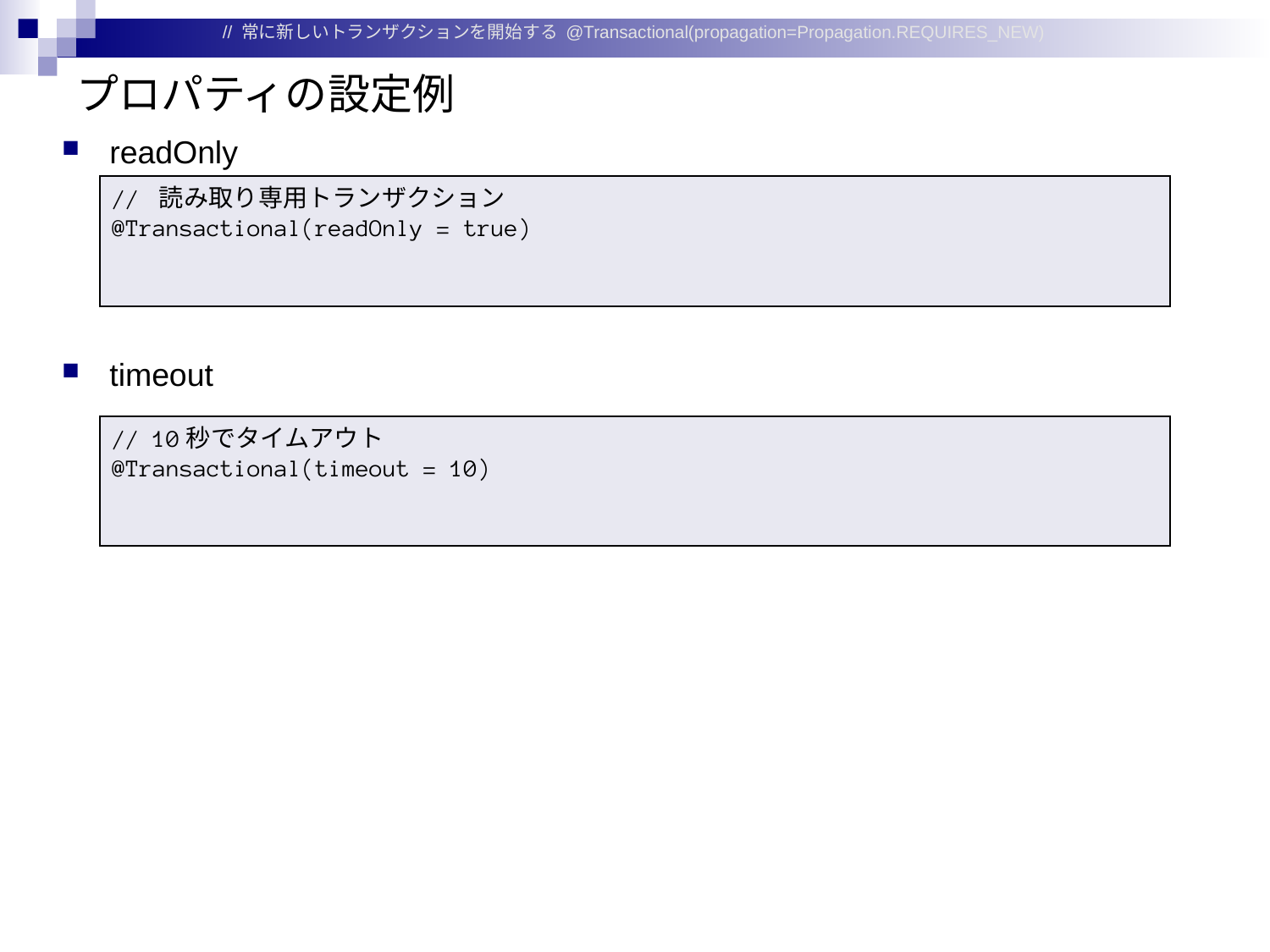

// 常に新しいトランザクションを開始する @Transactional(propagation=Propagation.REQUIRES_NEW)
# プロパティの設定例
readOnly

timeout

// 読み取り専用トランザクション
@Transactional(readOnly = true)
// 10秒でタイムアウト
@Transactional(timeout = 10)